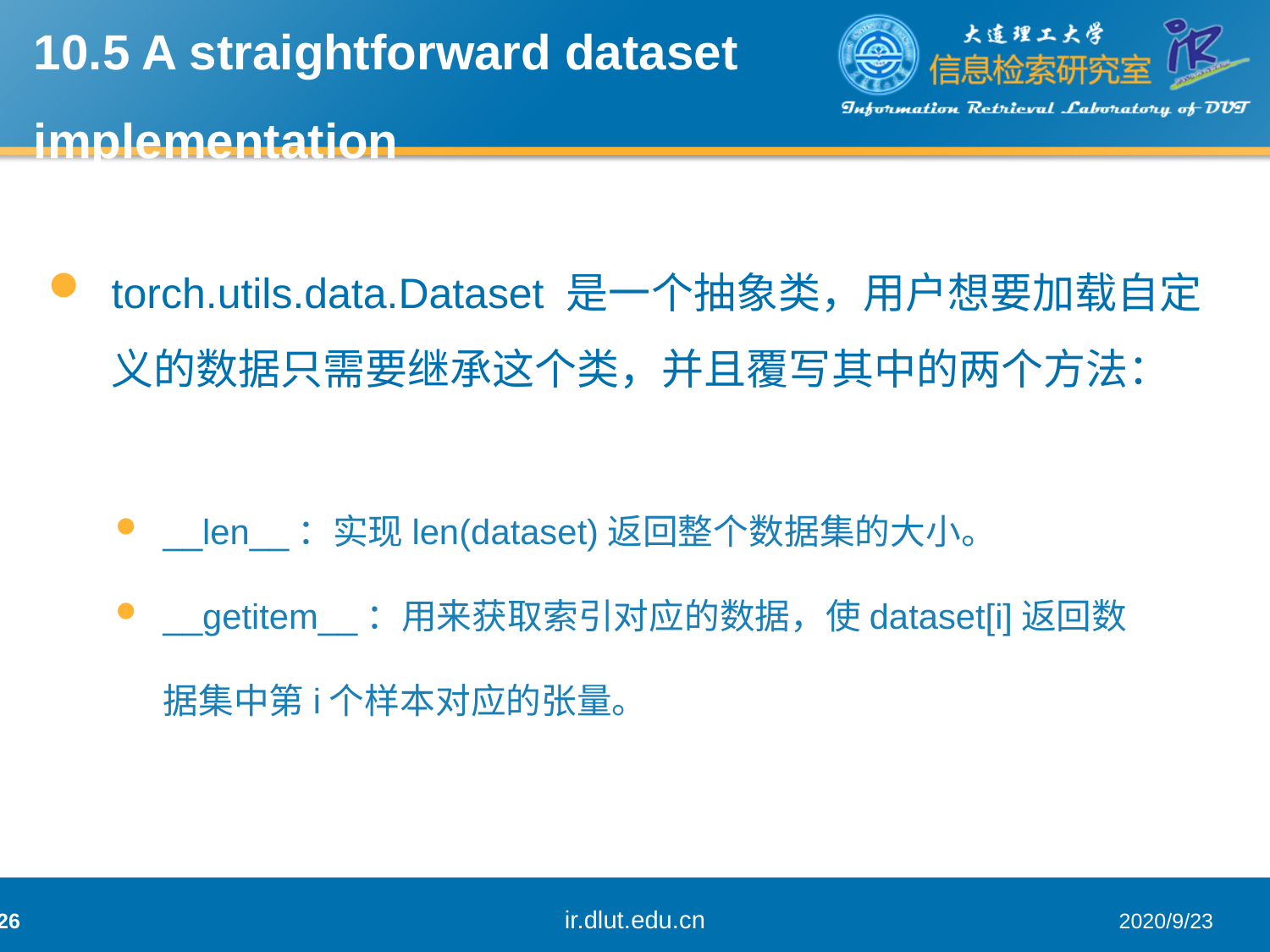

10.5 A straightforward dataset implementation

torch.utils.data.Dataset 是一个抽象类，用户想要加载自定义的数据只需要继承这个类，并且覆写其中的两个方法：

__len__：实现len(dataset)返回整个数据集的大小。
__getitem__：用来获取索引对应的数据，使dataset[i]返回数据集中第i个样本对应的张量。